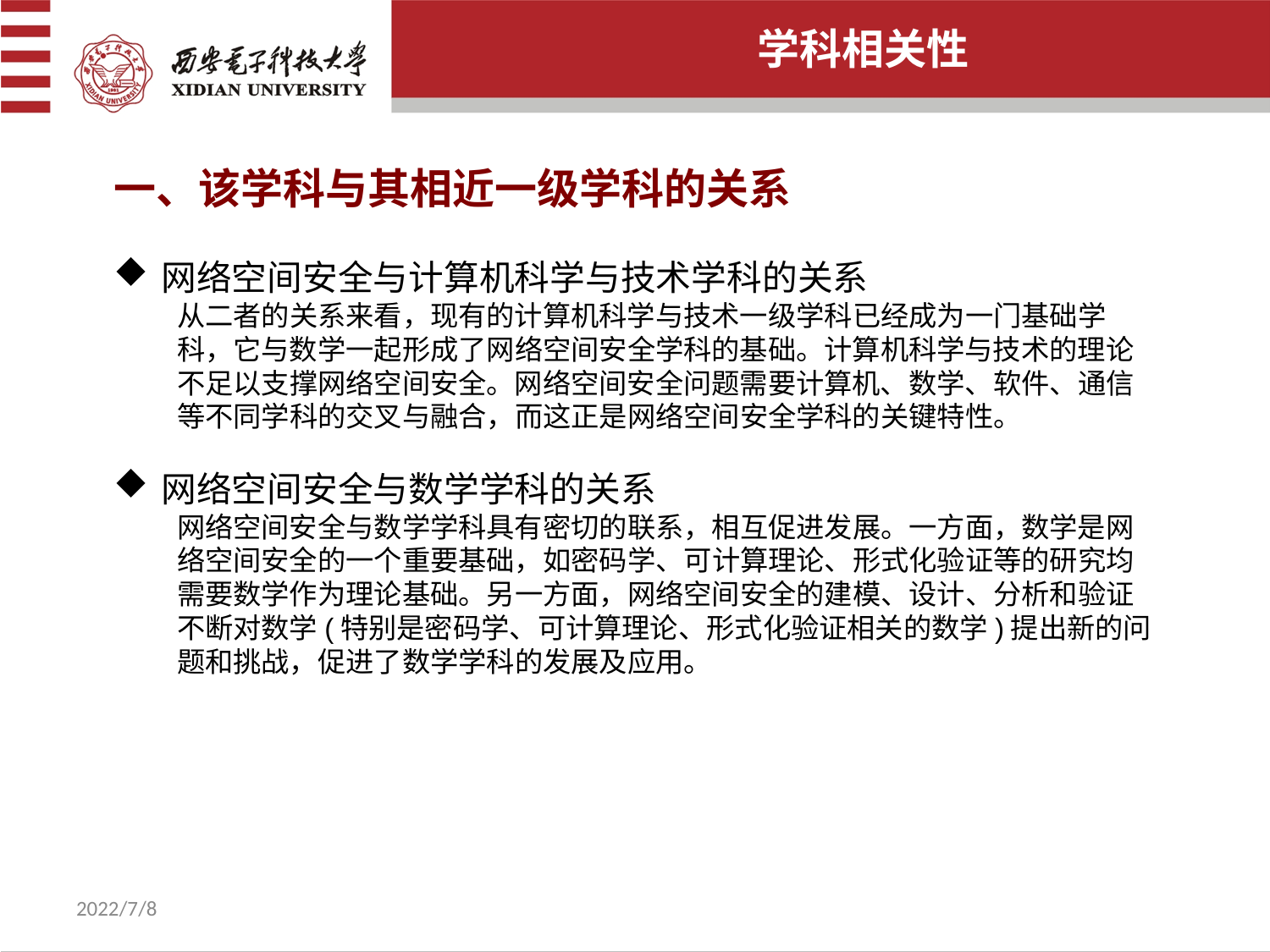

学科相关性
一、该学科与其相近一级学科的关系

网络空间安全与计算机科学与技术学科的关系
从二者的关系来看，现有的计算机科学与技术一级学科已经成为一门基础学科，它与数学一起形成了网络空间安全学科的基础。计算机科学与技术的理论不足以支撑网络空间安全。网络空间安全问题需要计算机、数学、软件、通信等不同学科的交叉与融合，而这正是网络空间安全学科的关键特性。

网络空间安全与数学学科的关系
网络空间安全与数学学科具有密切的联系，相互促进发展。一方面，数学是网络空间安全的一个重要基础，如密码学、可计算理论、形式化验证等的研究均需要数学作为理论基础。另一方面，网络空间安全的建模、设计、分析和验证不断对数学(特别是密码学、可计算理论、形式化验证相关的数学)提出新的问题和挑战，促进了数学学科的发展及应用。

2022/7/8